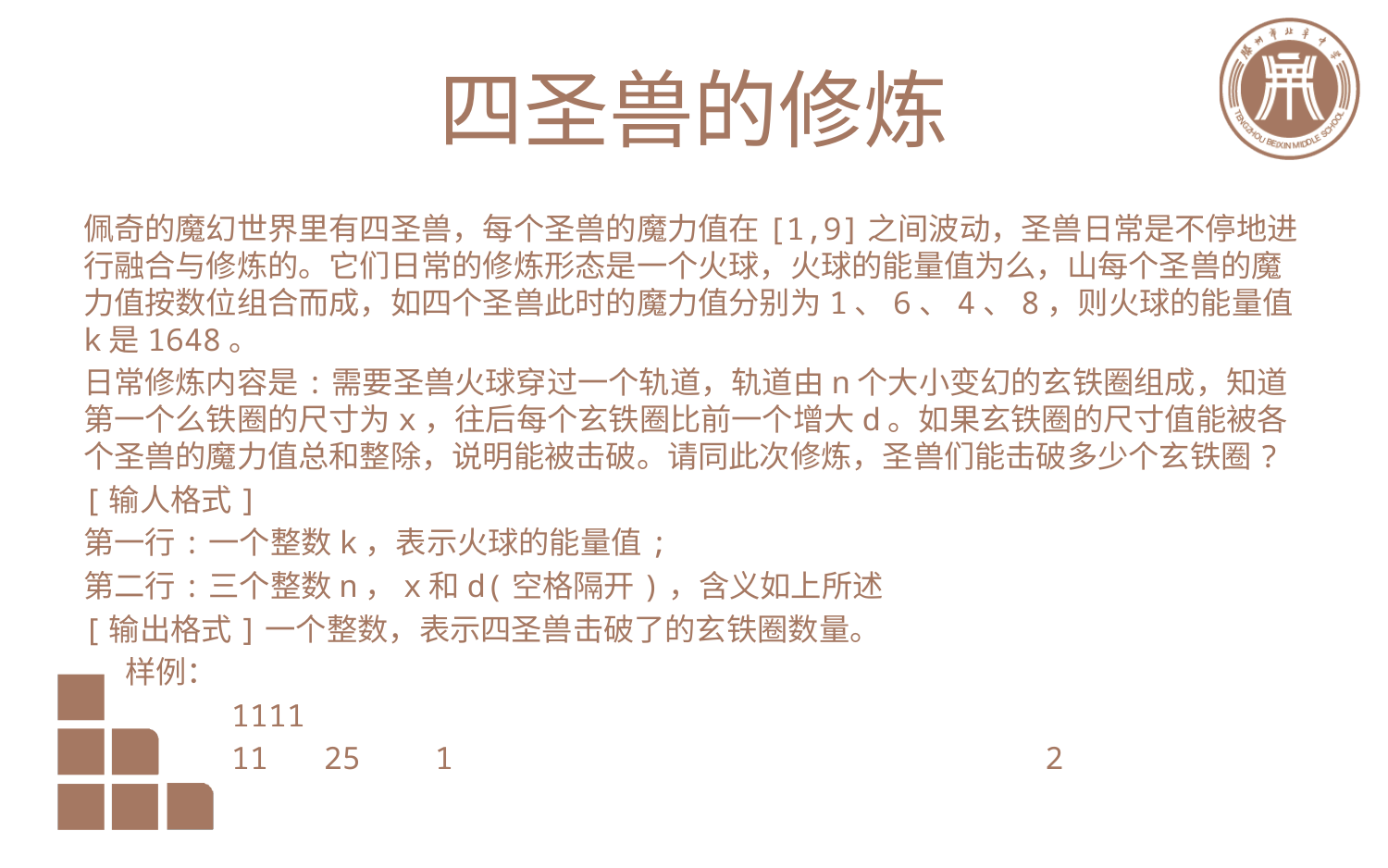

# 四圣兽的修炼
佩奇的魔幻世界里有四圣兽，每个圣兽的魔力值在[1,9]之间波动，圣兽日常是不停地进行融合与修炼的。它们日常的修炼形态是一个火球，火球的能量值为么，山每个圣兽的魔力值按数位组合而成，如四个圣兽此时的魔力值分别为1、6、4、8，则火球的能量值k是1648。
日常修炼内容是:需要圣兽火球穿过一个轨道，轨道由n个大小变幻的玄铁圈组成，知道第一个么铁圈的尺寸为x，往后每个玄铁圈比前一个增大d。如果玄铁圈的尺寸值能被各个圣兽的魔力值总和整除，说明能被击破。请同此次修炼，圣兽们能击破多少个玄铁圈?
[输人格式]
第一行:一个整数k，表示火球的能量值;
第二行:三个整数n，x和d(空格隔开)，含义如上所述
[输出格式]一个整数，表示四圣兽击破了的玄铁圈数量。
     样例：
        1111
        11   25    1                                2